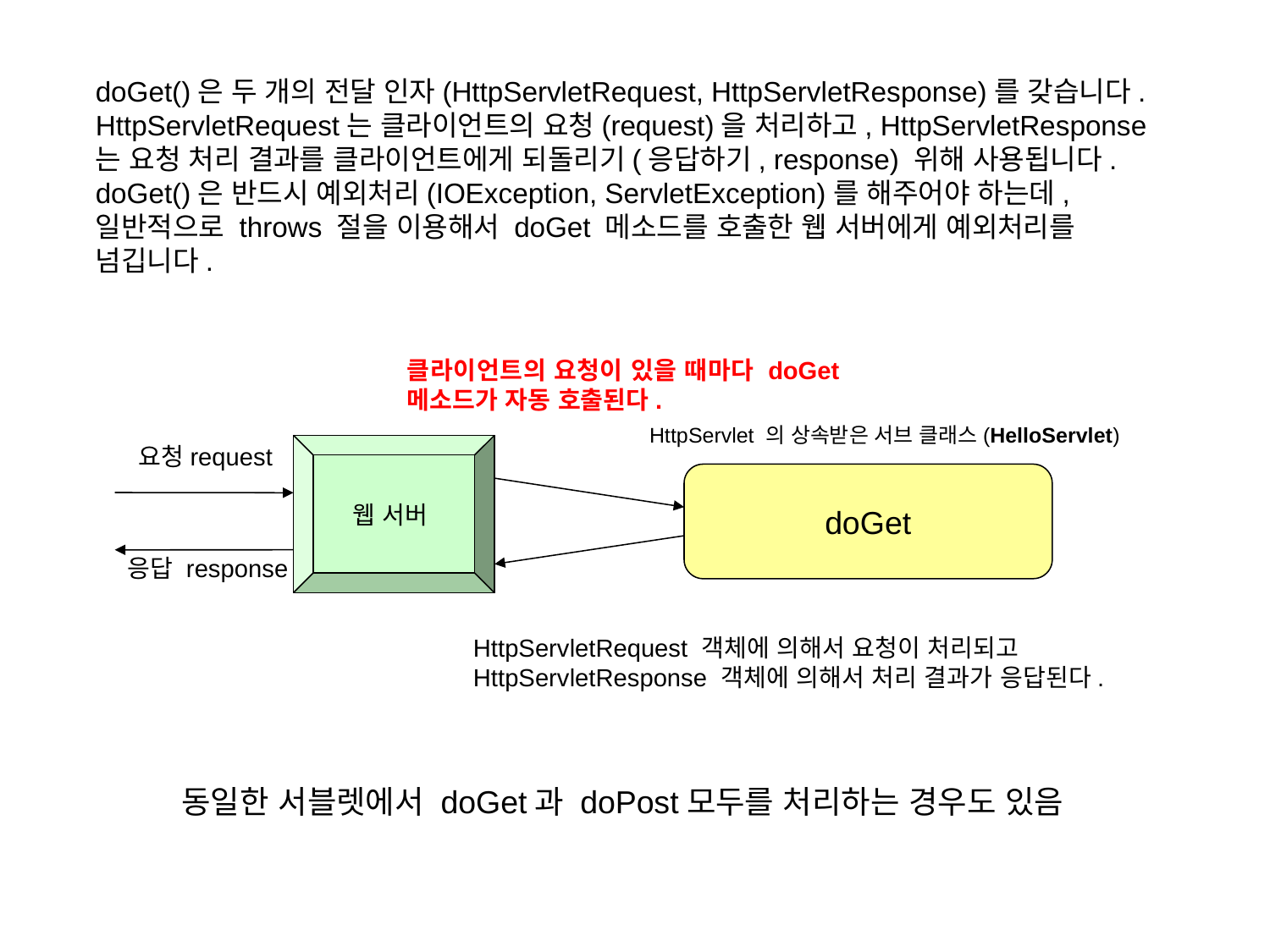

doGet()은 두 개의 전달 인자(HttpServletRequest, HttpServletResponse)를 갖습니다. HttpServletRequest는 클라이언트의 요청(request)을 처리하고, HttpServletResponse는 요청 처리 결과를 클라이언트에게 되돌리기(응답하기, response) 위해 사용됩니다. doGet()은 반드시 예외처리(IOException, ServletException)를 해주어야 하는데, 일반적으로 throws 절을 이용해서 doGet 메소드를 호출한 웹 서버에게 예외처리를 넘깁니다.

클라이언트의 요청이 있을 때마다 doGet 메소드가 자동 호출된다.

HttpServlet 의 상속받은 서브 클래스(HelloServlet)
요청request
웹 서버

doGet

응답 response

HttpServletRequest 객체에 의해서 요청이 처리되고
HttpServletResponse 객체에 의해서 처리 결과가 응답된다.

동일한 서블렛에서 doGet과 doPost모두를 처리하는 경우도 있음